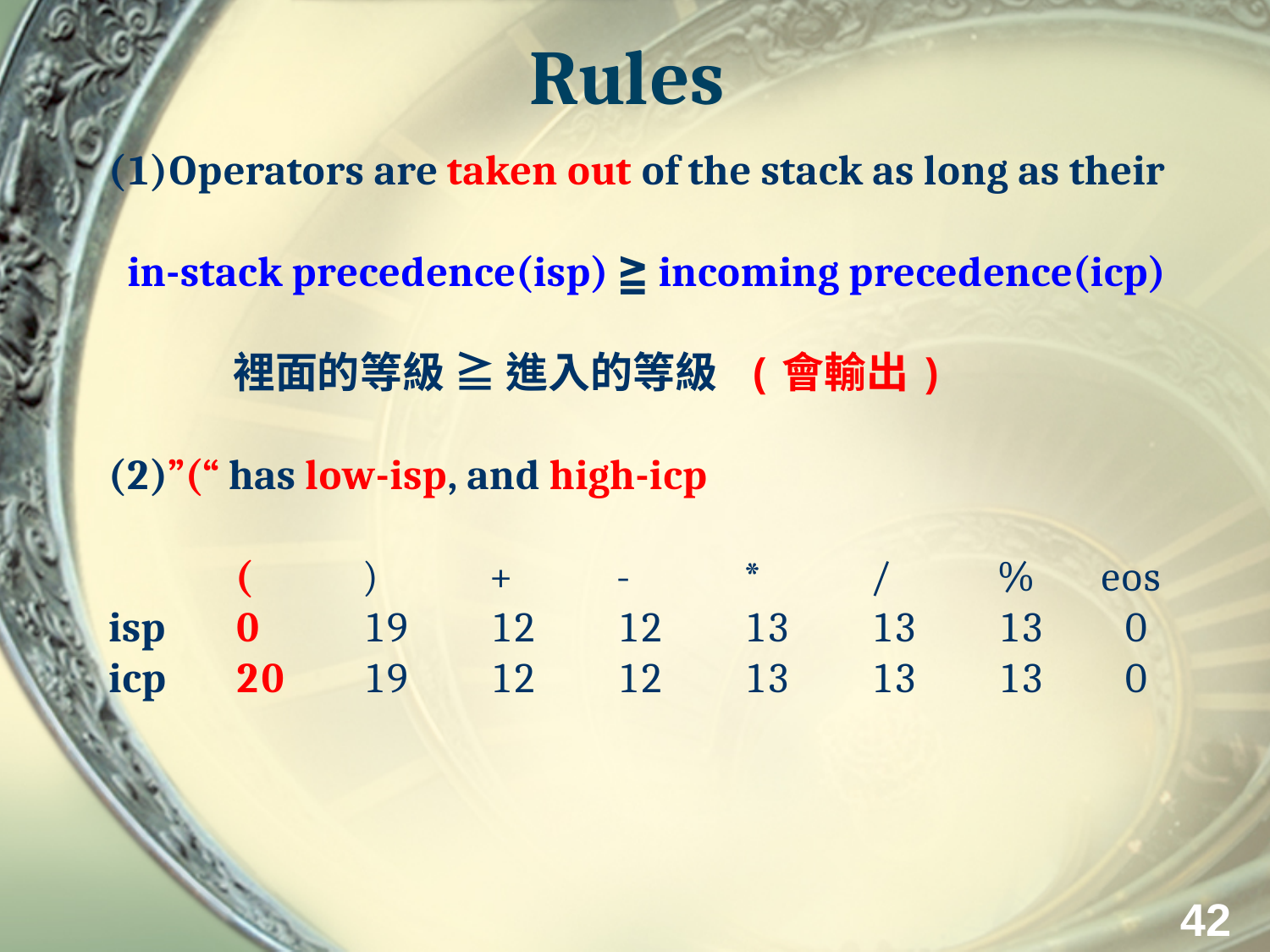

Rules
(1)Operators are taken out of the stack as long as their

  in-stack precedence(isp) ≧ incoming precedence(icp)

            裡面的等級 ≧ 進入的等級  (會輸出)

(2)”(“ has low-isp, and high-icp

	(	)	+	-	*	/	%       eos
isp	0 	19	12 	12	13	13	13	0
icp	20	19	12	12	13	13	13	0
42